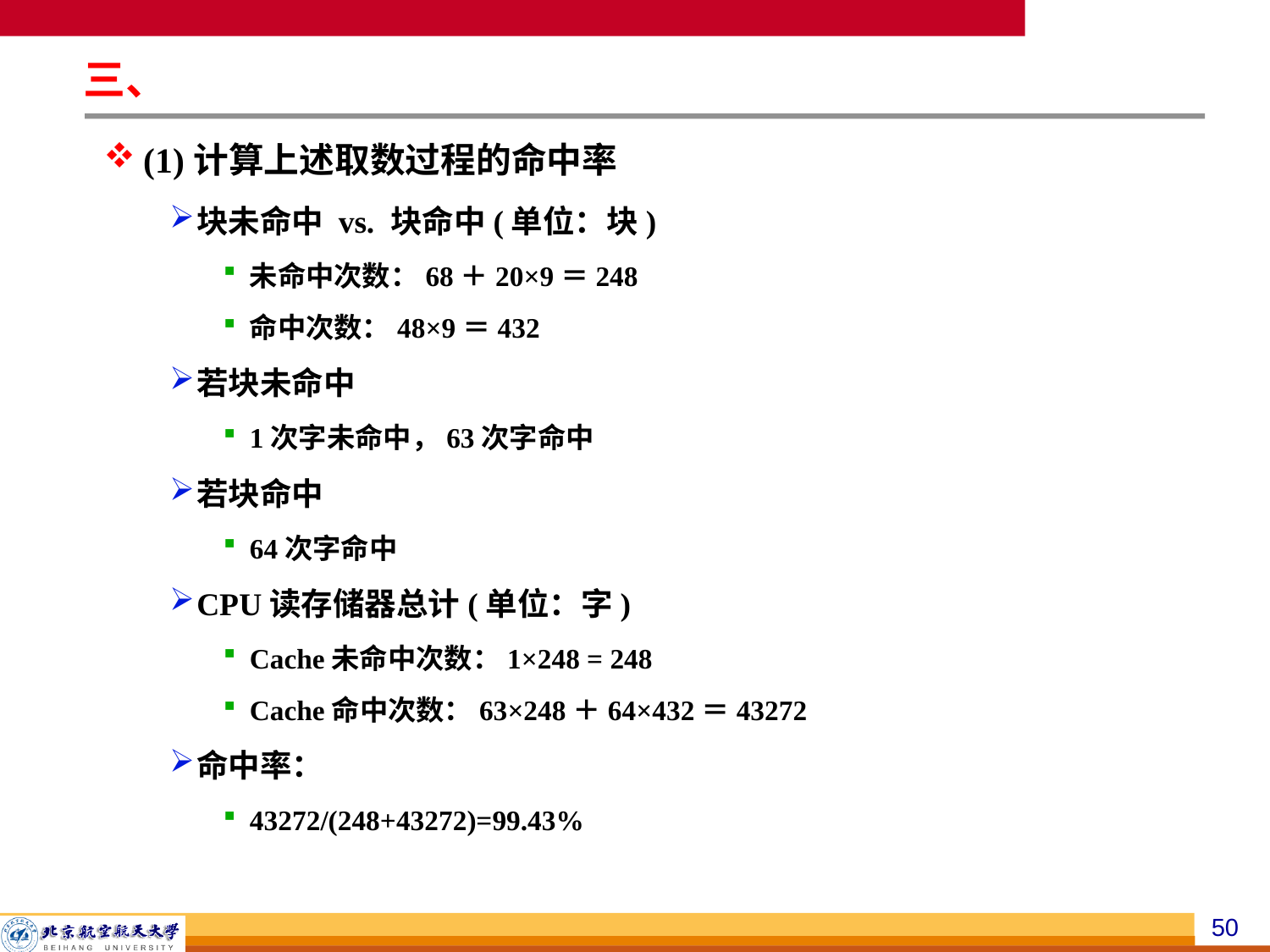

三、
(1)计算上述取数过程的命中率
块未命中 vs. 块命中(单位：块)
未命中次数：68＋20×9＝248
命中次数：48×9＝432
若块未命中
1次字未命中，63次字命中
若块命中
64次字命中
CPU读存储器总计(单位：字)
Cache未命中次数：1×248 = 248
Cache命中次数：63×248＋64×432＝43272
命中率：
43272/(248+43272)=99.43%